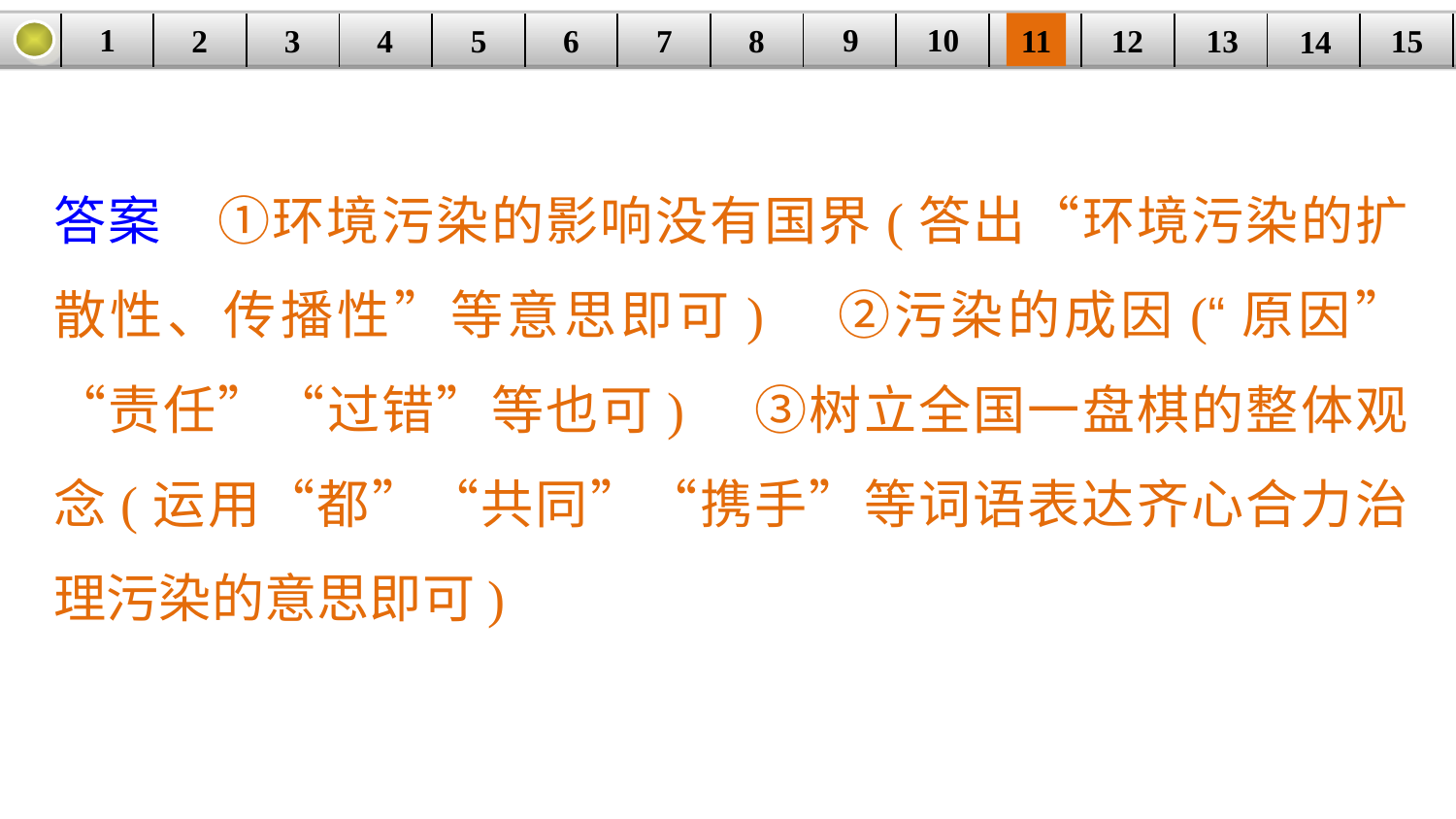

9
10
1
3
4
5
6
8
11
2
12
15
|  |  |  |  |  |  |  |  |  |  |  |  |  |  |  |
| --- | --- | --- | --- | --- | --- | --- | --- | --- | --- | --- | --- | --- | --- | --- |
7
13
14

答案　①环境污染的影响没有国界(答出“环境污染的扩散性、传播性”等意思即可)　②污染的成因(“原因”“责任”“过错”等也可)　③树立全国一盘棋的整体观念(运用“都”“共同”“携手”等词语表达齐心合力治理污染的意思即可)